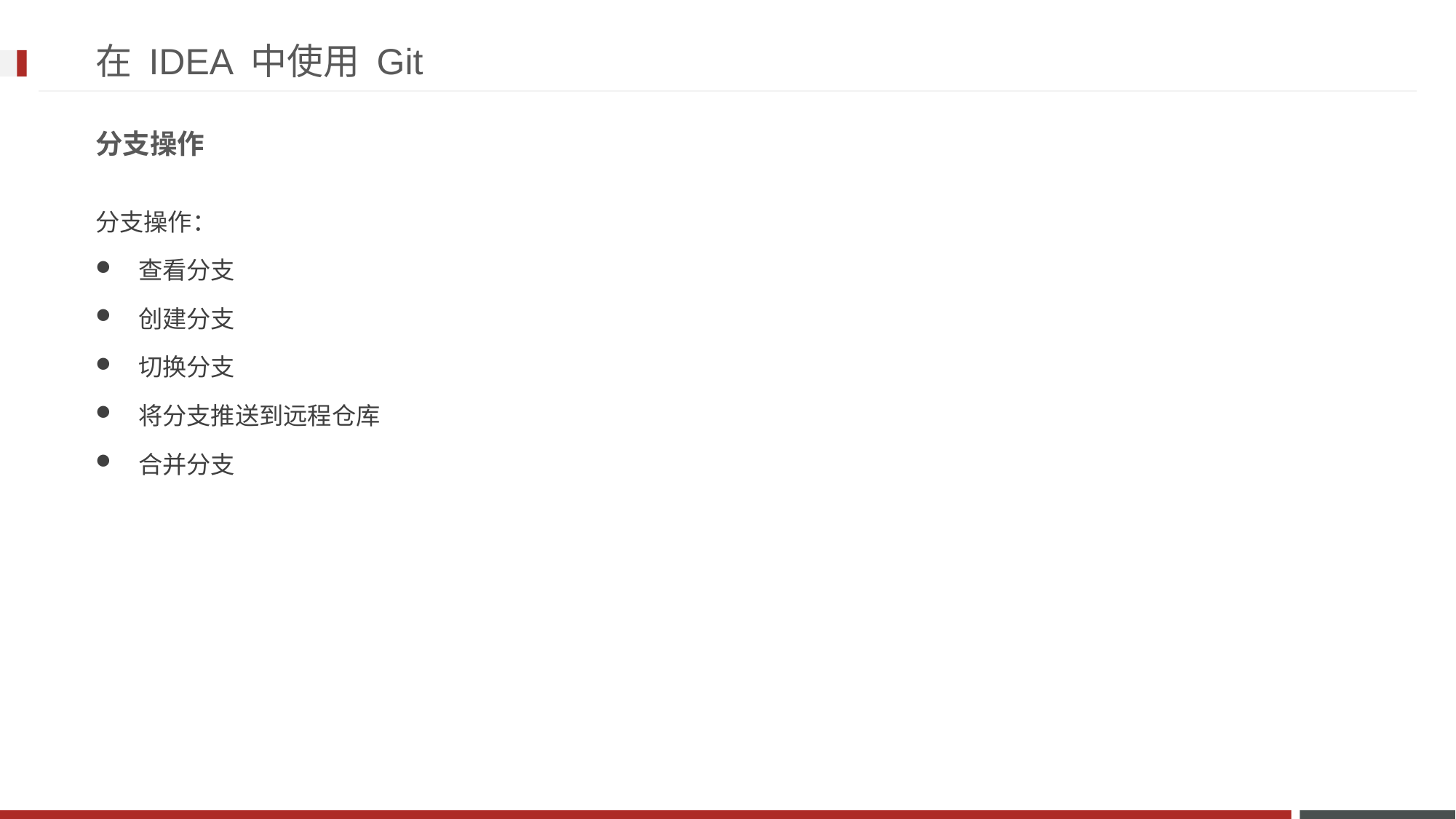

# 在 IDEA 中使用 Git
分支操作
分支操作：
查看分支
创建分支
切换分支
将分支推送到远程仓库
合并分支